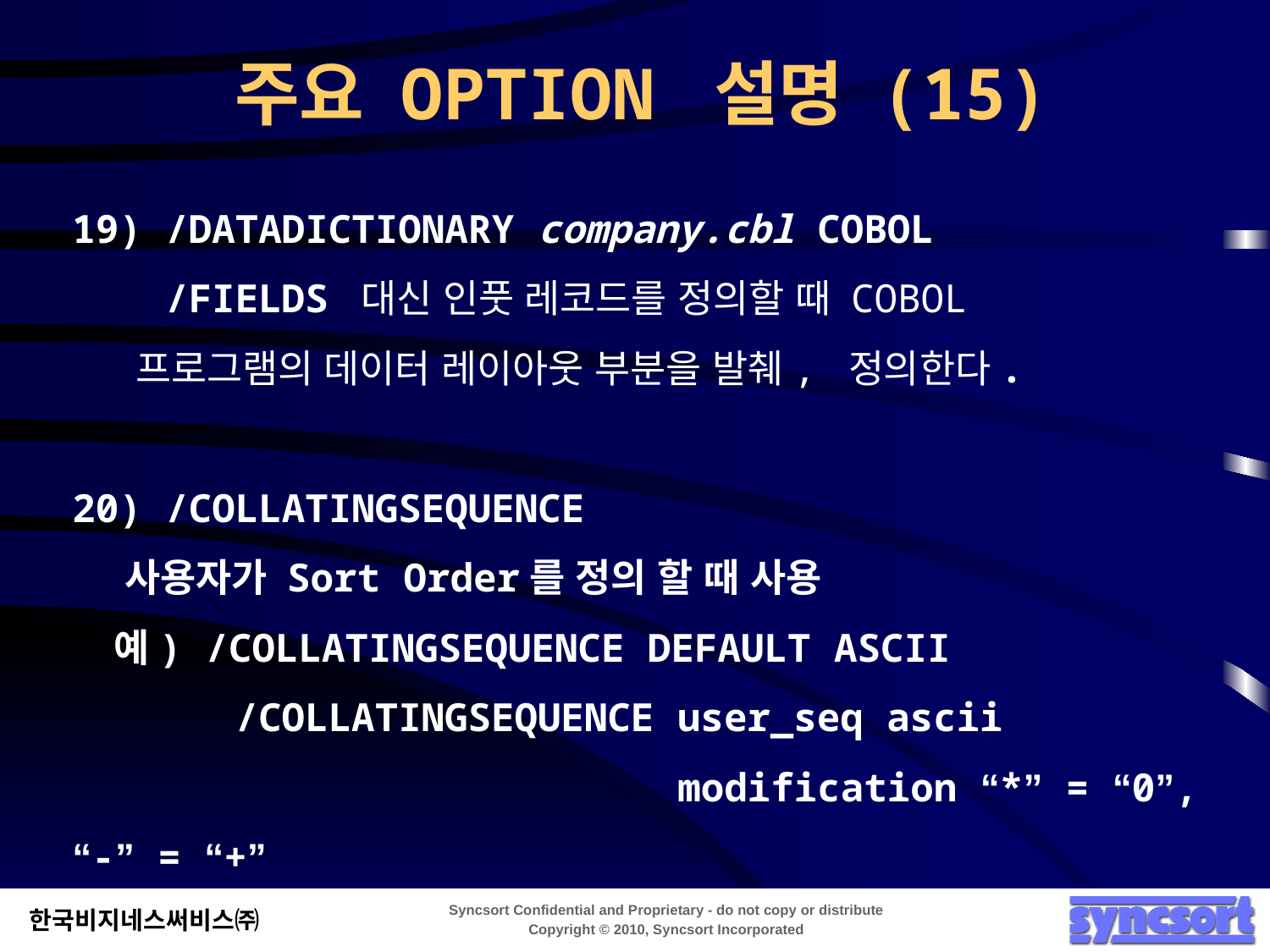

주요 OPTION 설명 (15)
19) /DATADICTIONARY company.cbl COBOL
    /FIELDS 대신 인풋 레코드를 정의할 때 COBOL
     프로그램의 데이터 레이아웃 부분을 발췌, 정의한다.
20) /COLLATINGSEQUENCE
    사용자가 Sort Order를 정의 할 때 사용
   예) /COLLATINGSEQUENCE DEFAULT ASCII
       /COLLATINGSEQUENCE user_seq ascii
                          modification “*” = “0”, “-” = “+”